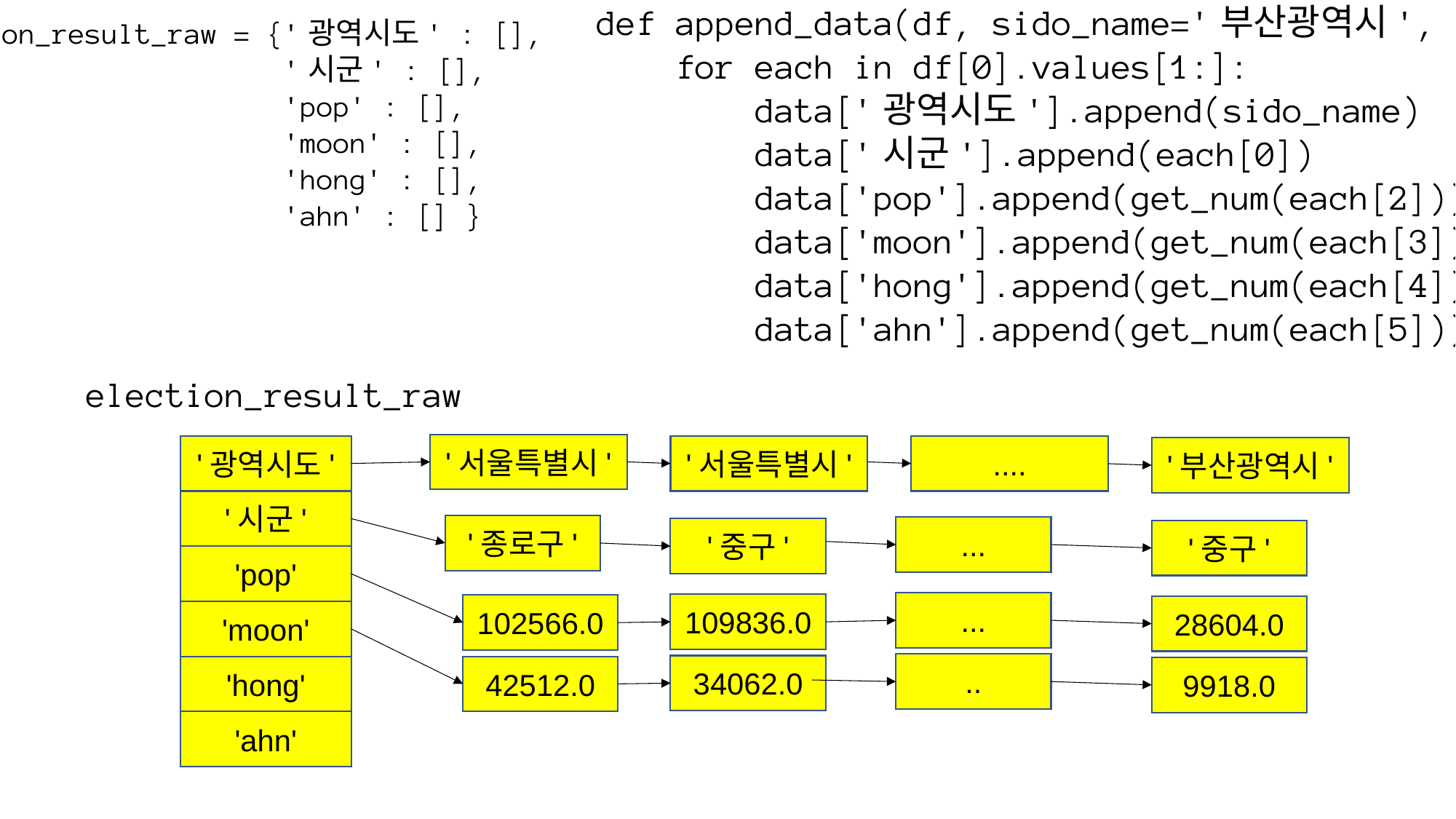

def append_data(df, sido_name='부산광역시', data):
    for each in df[0].values[1:]:
        data['광역시도'].append(sido_name)
        data['시군'].append(each[0])
        data['pop'].append(get_num(each[2]))
        data['moon'].append(get_num(each[3]))
        data['hong'].append(get_num(each[4]))
        data['ahn'].append(get_num(each[5]))
election_result_raw = {'광역시도' : [],
                       '시군' : [],
                       'pop' : [],
                       'moon' : [],
                       'hong' : [],
                       'ahn' : [] }
election_result_raw
'서울특별시'
'광역시도'
'서울특별시'
....
'부산광역시'
'시군'
'종로구'
...
'중구'
'중구'
'pop'
...
109836.0
102566.0
28604.0
'moon'
..
34062.0
42512.0
'hong'
9918.0
'ahn'